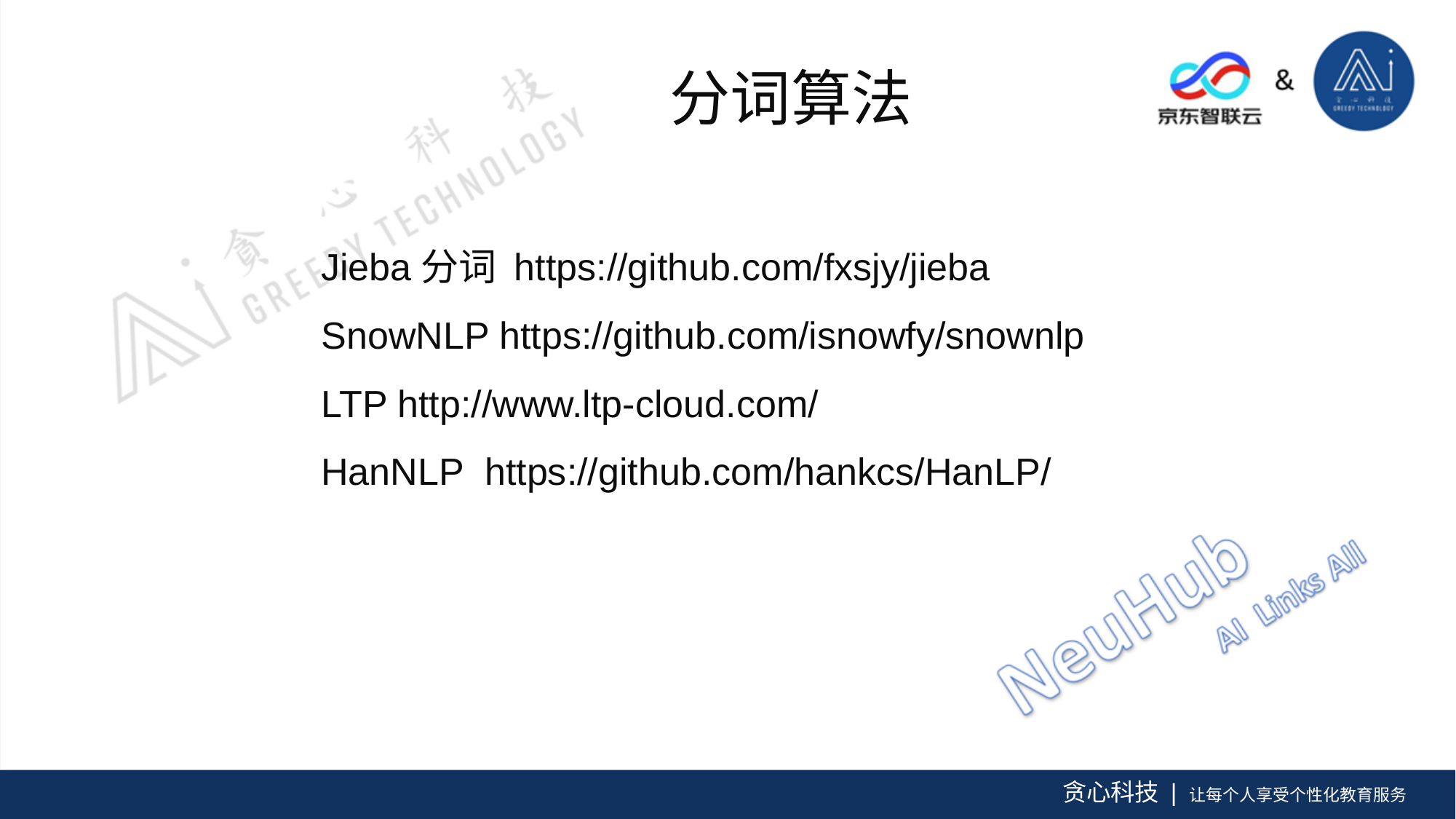

分词算法
Jieba分词 https://github.com/fxsjy/jieba
SnowNLP https://github.com/isnowfy/snownlp
LTP http://www.ltp-cloud.com/
HanNLP  https://github.com/hankcs/HanLP/